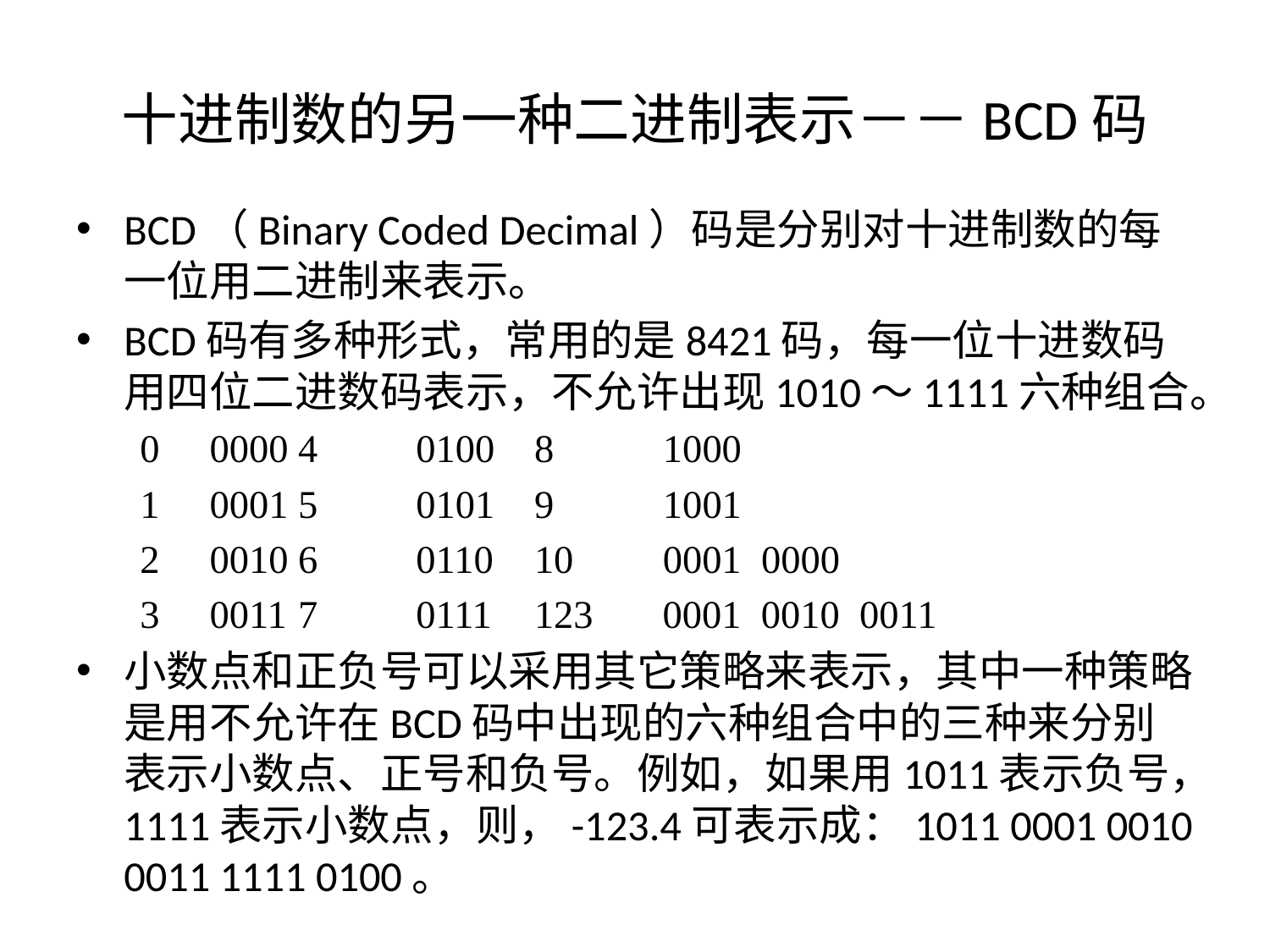

# 十进制数的另一种二进制表示－－BCD码
BCD（Binary Coded Decimal）码是分别对十进制数的每一位用二进制来表示。
BCD码有多种形式，常用的是8421码，每一位十进数码用四位二进数码表示，不允许出现1010～1111六种组合。
0	   0000	4	0100		8           1000
1	   0001	5	0101		9           1001
2	   0010	6	0110 		10         0001  0000
3	   0011	7	0111		123       0001  0010  0011
小数点和正负号可以采用其它策略来表示，其中一种策略是用不允许在BCD码中出现的六种组合中的三种来分别表示小数点、正号和负号。例如，如果用1011表示负号，1111表示小数点，则，-123.4可表示成：1011 0001 0010 0011 1111 0100。